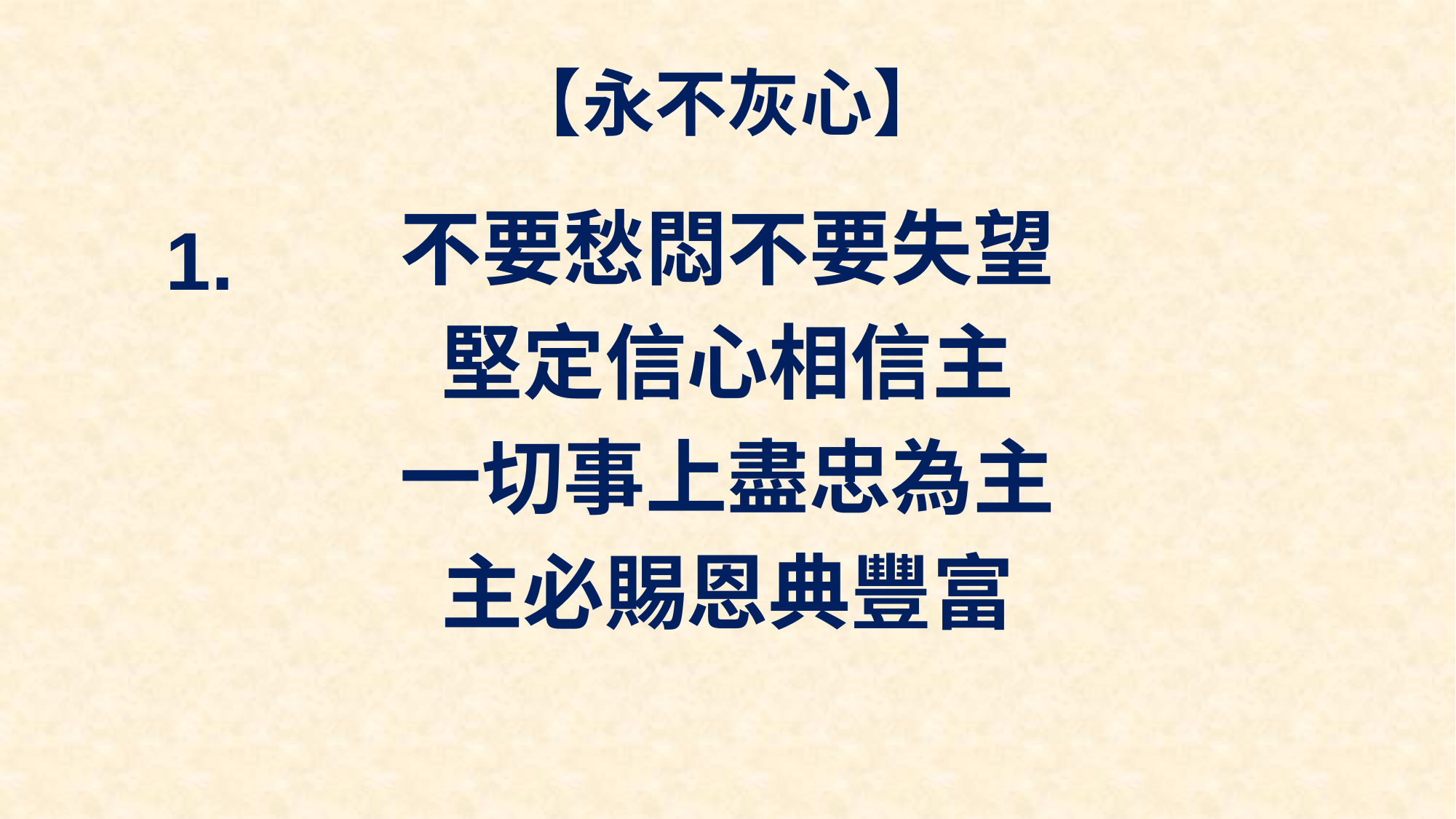

# 【永不灰心】
不要愁悶不要失望
堅定信心相信主
一切事上盡忠為主
主必賜恩典豐富
1.